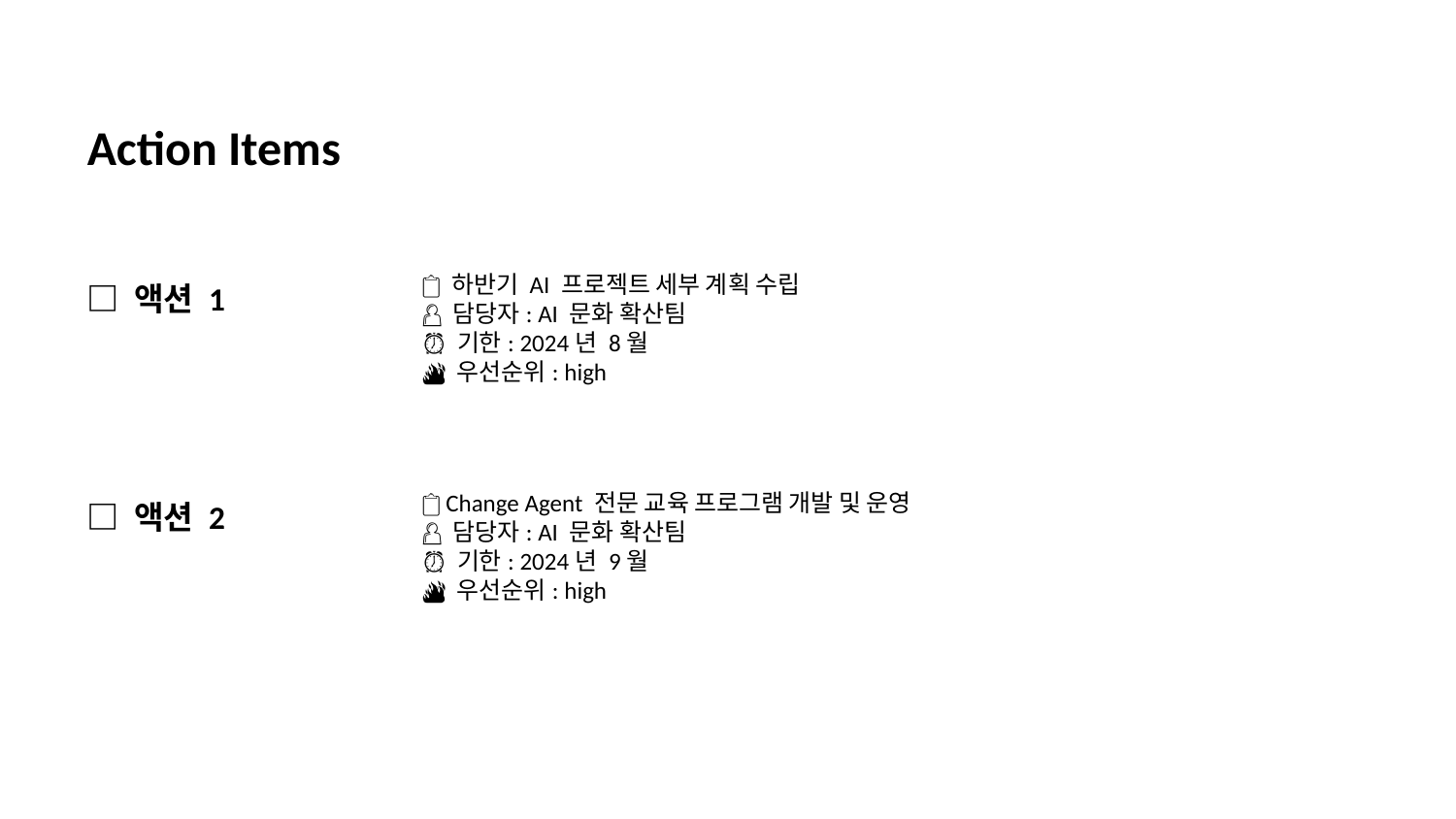

Action Items
□ 액션 1
📋 하반기 AI 프로젝트 세부 계획 수립
👤 담당자: AI 문화 확산팀
⏰ 기한: 2024년 8월
🔥 우선순위: high
□ 액션 2
📋 Change Agent 전문 교육 프로그램 개발 및 운영
👤 담당자: AI 문화 확산팀
⏰ 기한: 2024년 9월
🔥 우선순위: high